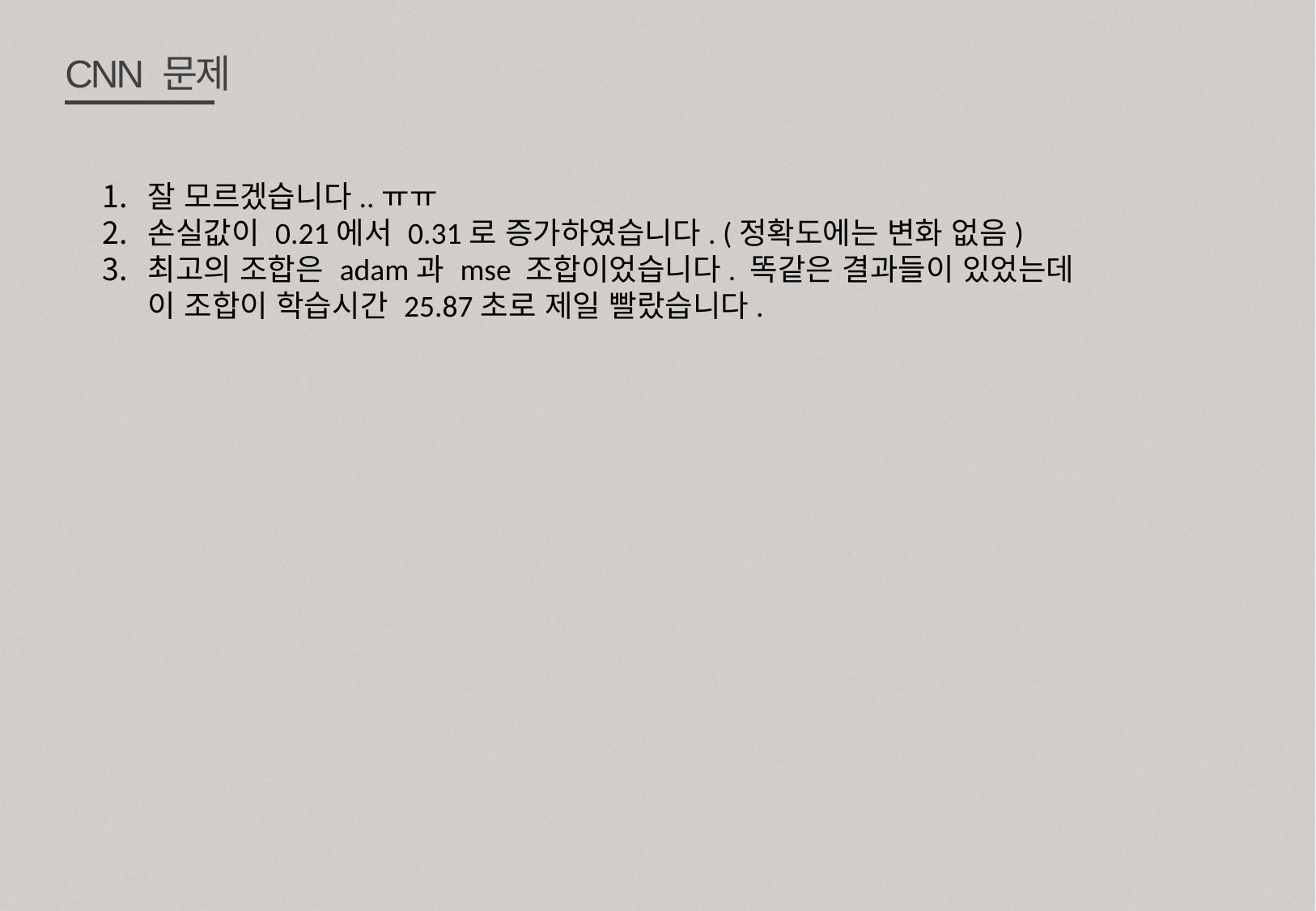

CNN 문제
잘 모르겠습니다..ㅠㅠ
손실값이 0.21에서 0.31로 증가하였습니다. (정확도에는 변화 없음)
최고의 조합은 adam과 mse 조합이었습니다. 똑같은 결과들이 있었는데 이 조합이 학습시간 25.87초로 제일 빨랐습니다.